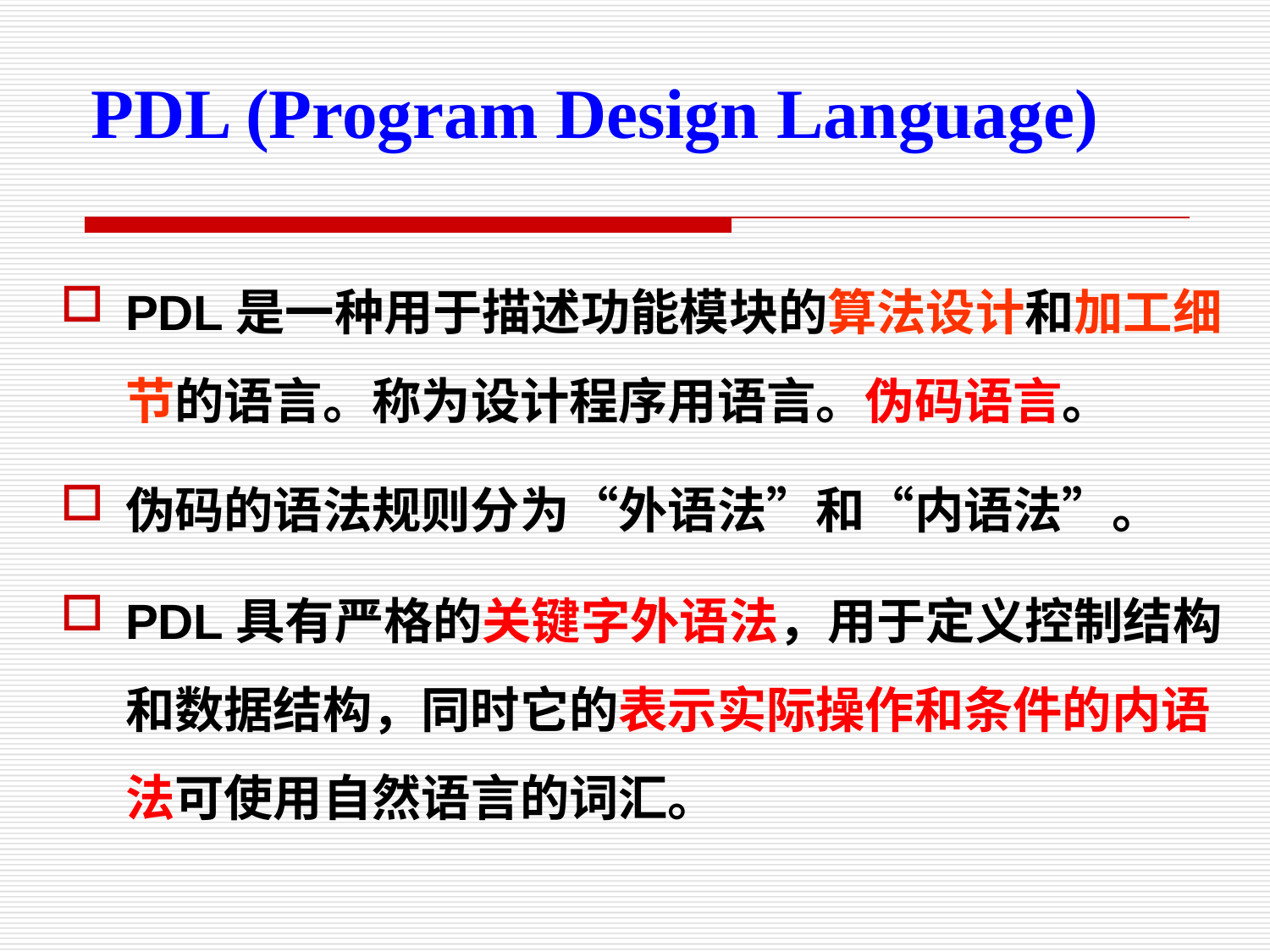

PDL (Program Design Language)
PDL是一种用于描述功能模块的算法设计和加工细节的语言。称为设计程序用语言。伪码语言。
伪码的语法规则分为“外语法”和“内语法”。
PDL具有严格的关键字外语法，用于定义控制结构和数据结构，同时它的表示实际操作和条件的内语法可使用自然语言的词汇。